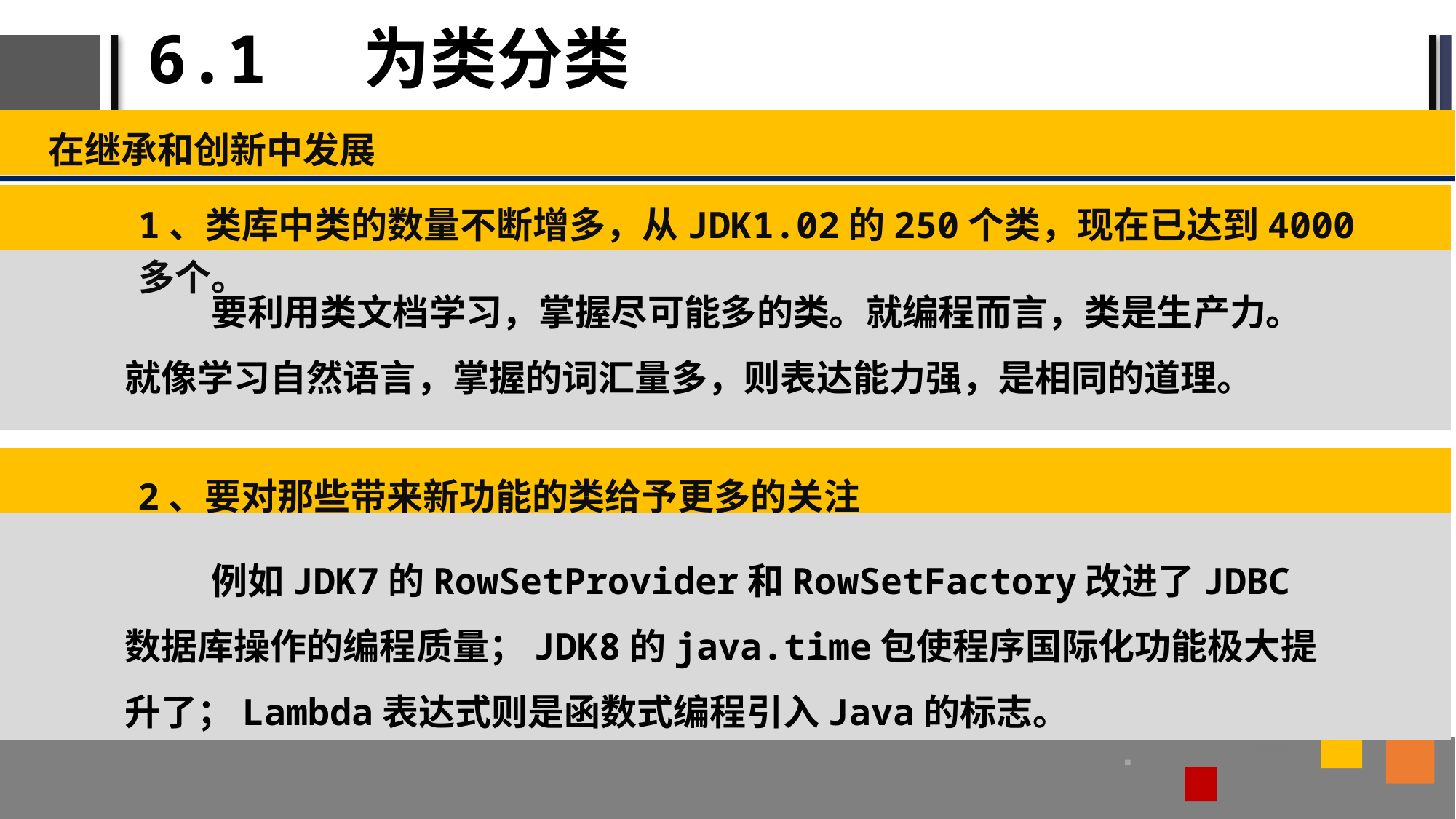

# 6.1  为类分类

在继承和创新中发展

1、类库中类的数量不断增多，从JDK1.02的250个类，现在已达到4000多个。

要利用类文档学习，掌握尽可能多的类。就编程而言，类是生产力。就像学习自然语言，掌握的词汇量多，则表达能力强，是相同的道理。

2、要对那些带来新功能的类给予更多的关注

例如JDK7的RowSetProvider和RowSetFactory改进了JDBC数据库操作的编程质量；JDK8的java.time包使程序国际化功能极大提升了；Lambda表达式则是函数式编程引入Java的标志。